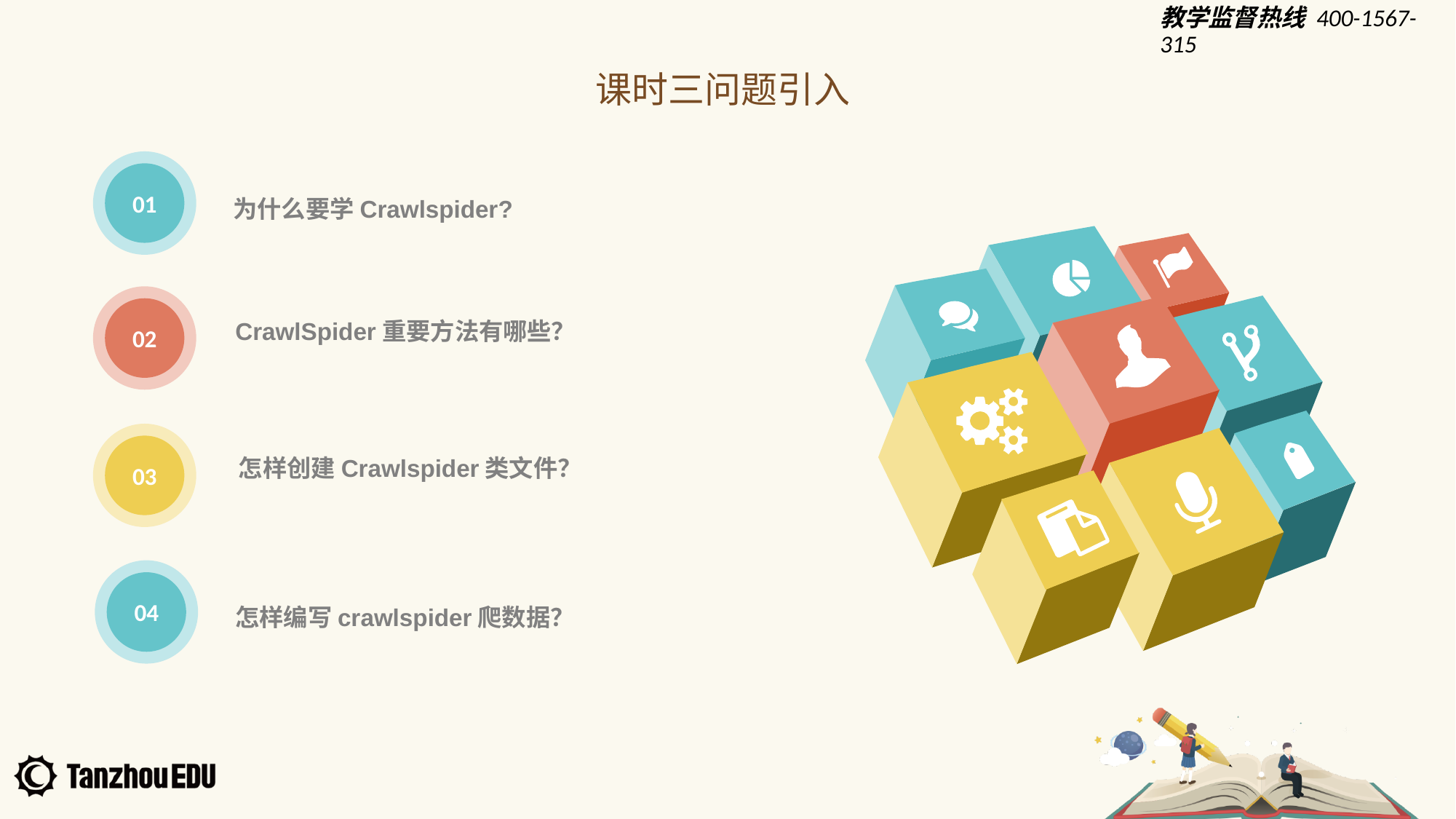

课时三问题引入

01
为什么要学Crawlspider?

02

CrawlSpider重要方法有哪些？

03

怎样创建Crawlspider类文件？

04
怎样编写crawlspider爬数据？